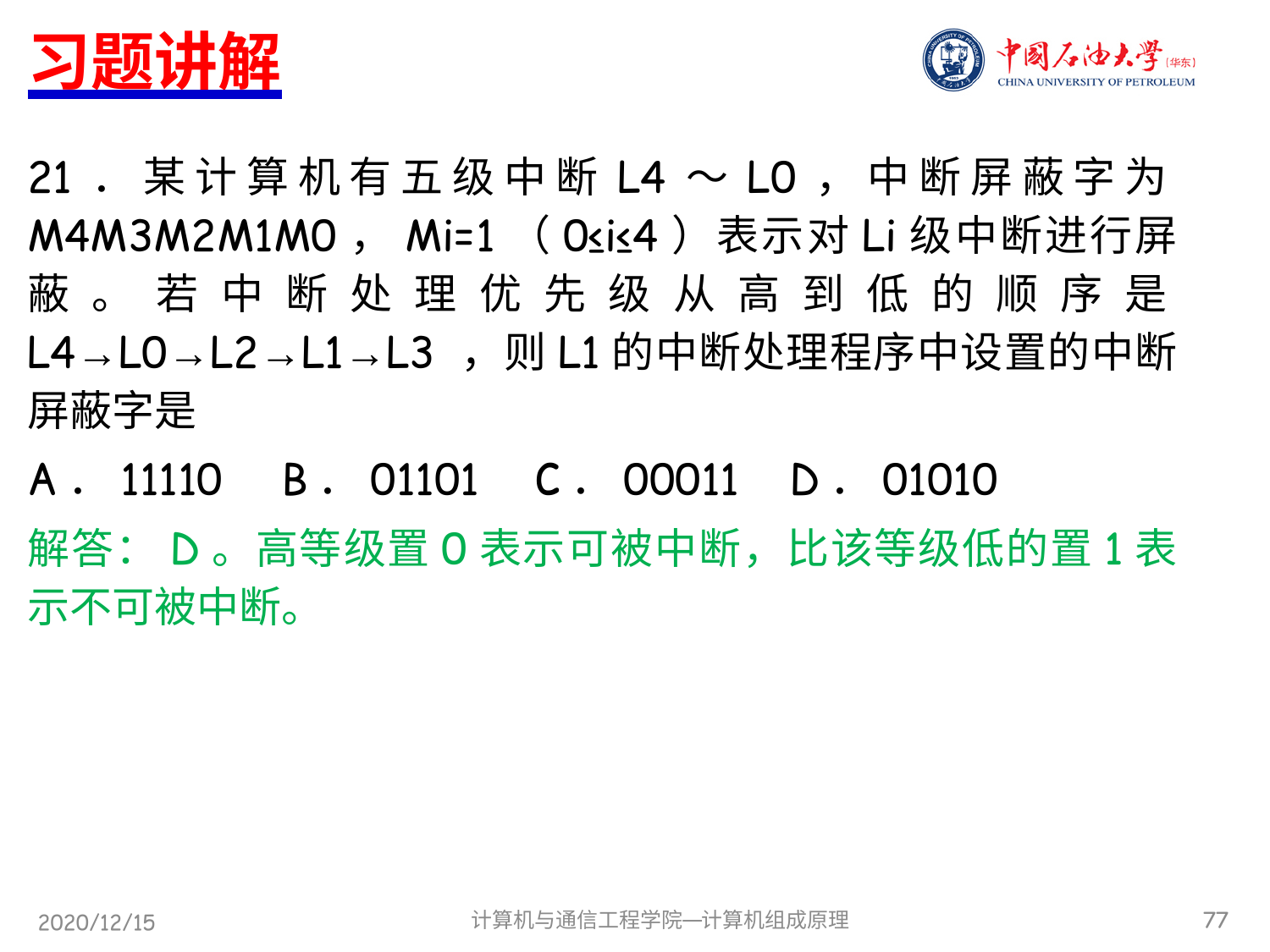

# 习题讲解
21．某计算机有五级中断L4～L0，中断屏蔽字为M4M3M2M1M0，Mi=1（0≤i≤4）表示对Li级中断进行屏蔽。若中断处理优先级从高到低的顺序是L4→L0→L2→L1→L3 ，则L1的中断处理程序中设置的中断屏蔽字是
A．11110	B．01101	C．00011	D．01010
解答：D。高等级置0表示可被中断，比该等级低的置1表示不可被中断。
计算机与通信工程学院—计算机组成原理
77
2020/12/15